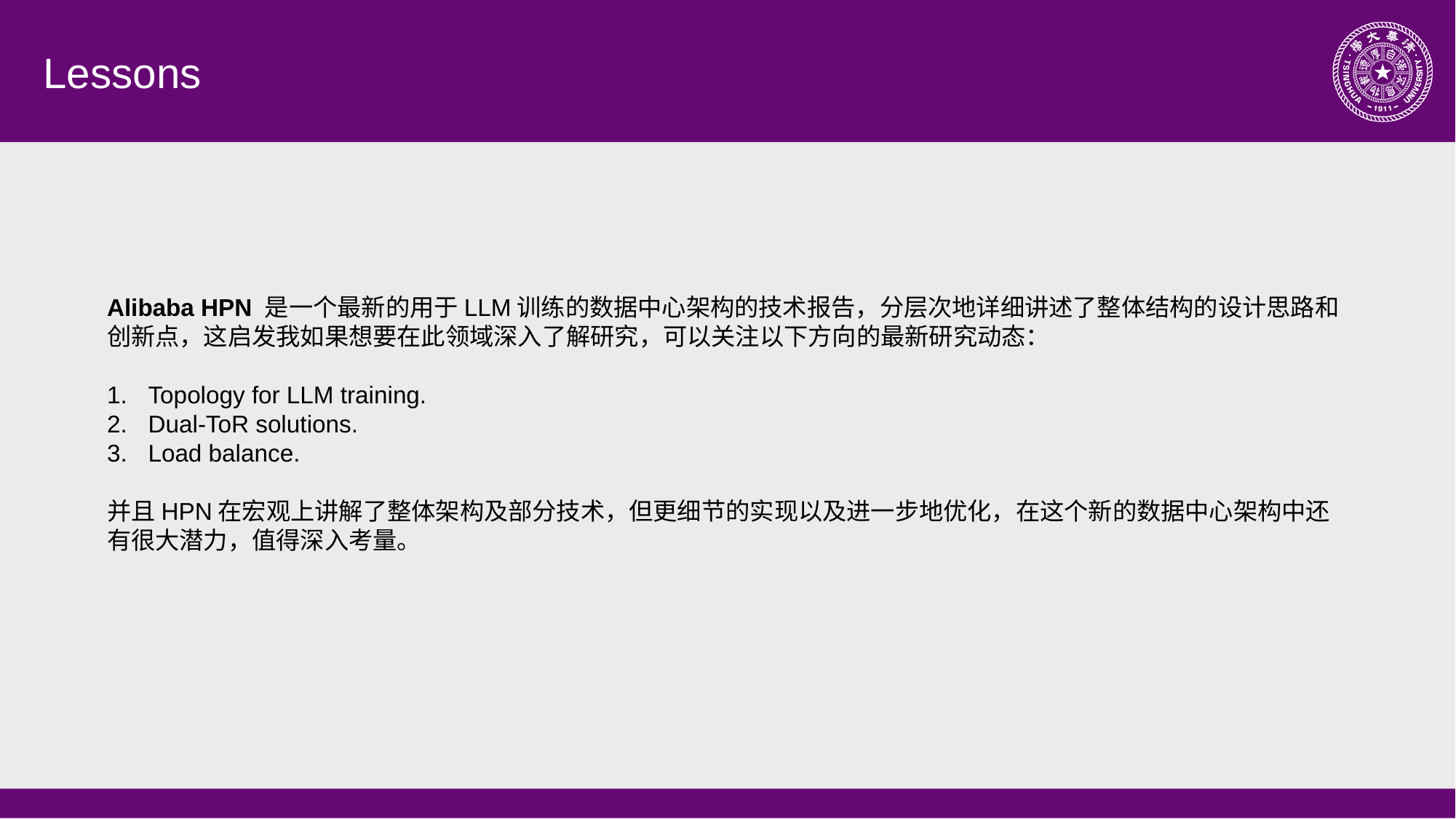

# Lessons
Alibaba HPN 是一个最新的用于LLM训练的数据中心架构的技术报告，分层次地详细讲述了整体结构的设计思路和创新点，这启发我如果想要在此领域深入了解研究，可以关注以下方向的最新研究动态：

Topology for LLM training.
Dual-ToR solutions.
Load balance.

并且HPN在宏观上讲解了整体架构及部分技术，但更细节的实现以及进一步地优化，在这个新的数据中心架构中还有很大潜力，值得深入考量。